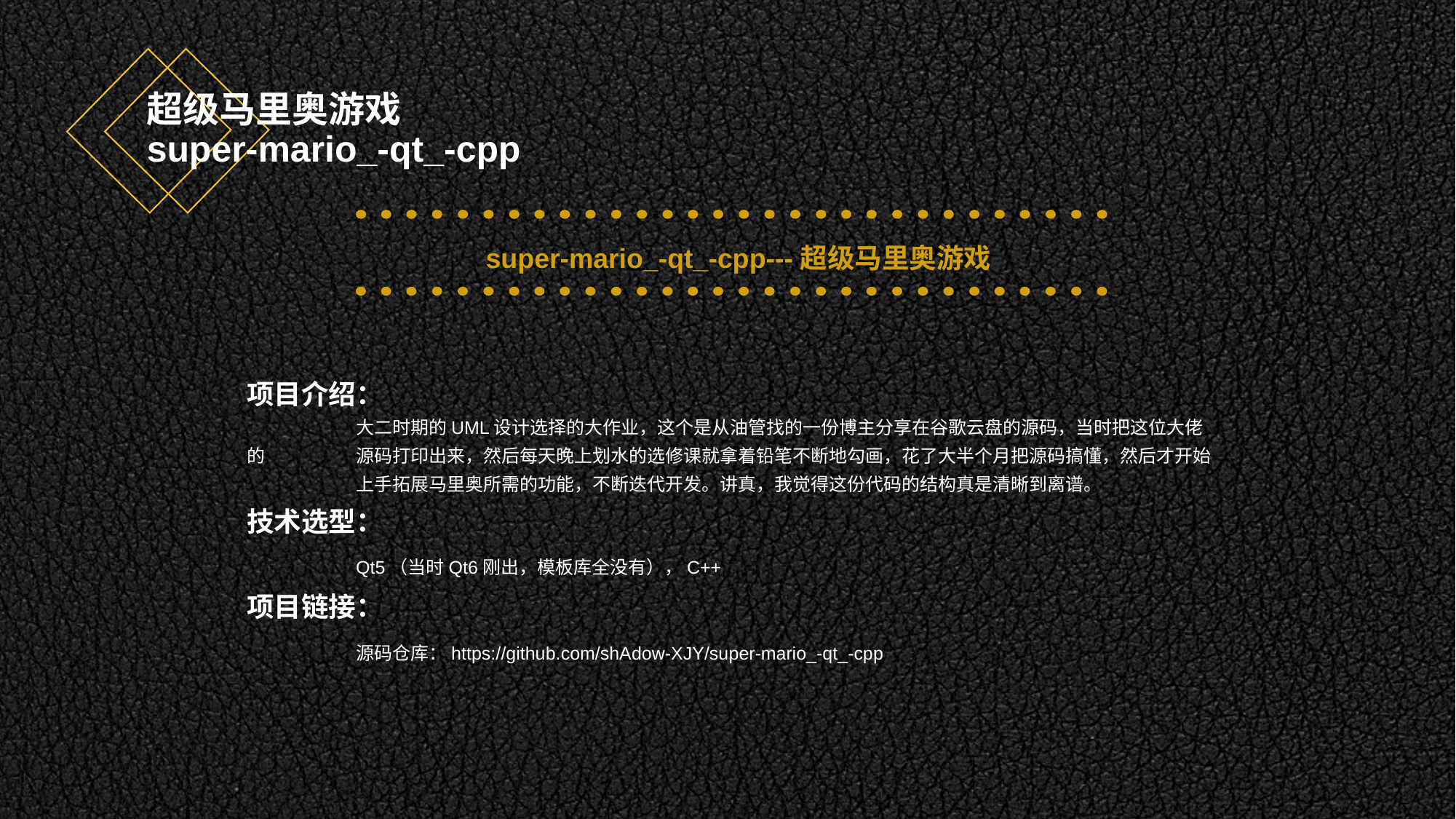

# 超级马里奥游戏 super-mario_-qt_-cpp

super-mario_-qt_-cpp---超级马里奥游戏

项目介绍：
	大二时期的UML设计选择的大作业，这个是从油管找的一份博主分享在谷歌云盘的源码，当时把这位大佬的	源码打印出来，然后每天晚上划水的选修课就拿着铅笔不断地勾画，花了大半个月把源码搞懂，然后才开始	上手拓展马里奥所需的功能，不断迭代开发。讲真，我觉得这份代码的结构真是清晰到离谱。
技术选型：
	Qt5（当时Qt6刚出，模板库全没有），C++
项目链接：
	源码仓库：https://github.com/shAdow-XJY/super-mario_-qt_-cpp